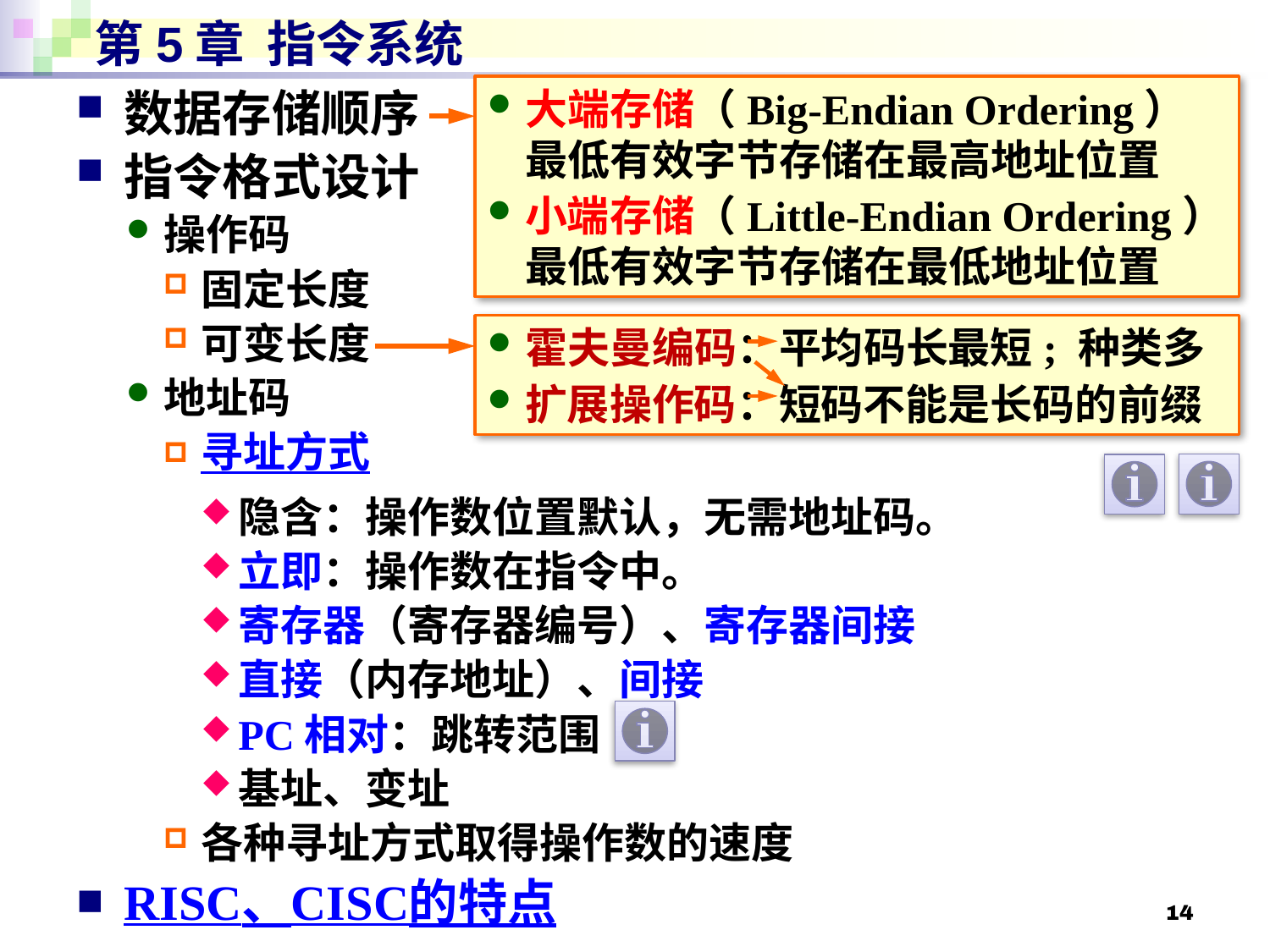

# 第5章  指令系统
数据存储顺序
指令格式设计
操作码
固定长度
可变长度
地址码
寻址方式
隐含：操作数位置默认，无需地址码。
立即：操作数在指令中。
寄存器（寄存器编号）、寄存器间接
直接（内存地址）、间接
PC相对：跳转范围
基址、变址
各种寻址方式取得操作数的速度
RISC、CISC的特点
大端存储（Big-Endian Ordering）
最低有效字节存储在最高地址位置
小端存储（Little-Endian Ordering）
最低有效字节存储在最低地址位置
霍夫曼编码：平均码长最短; 种类多
扩展操作码：短码不能是长码的前缀

14